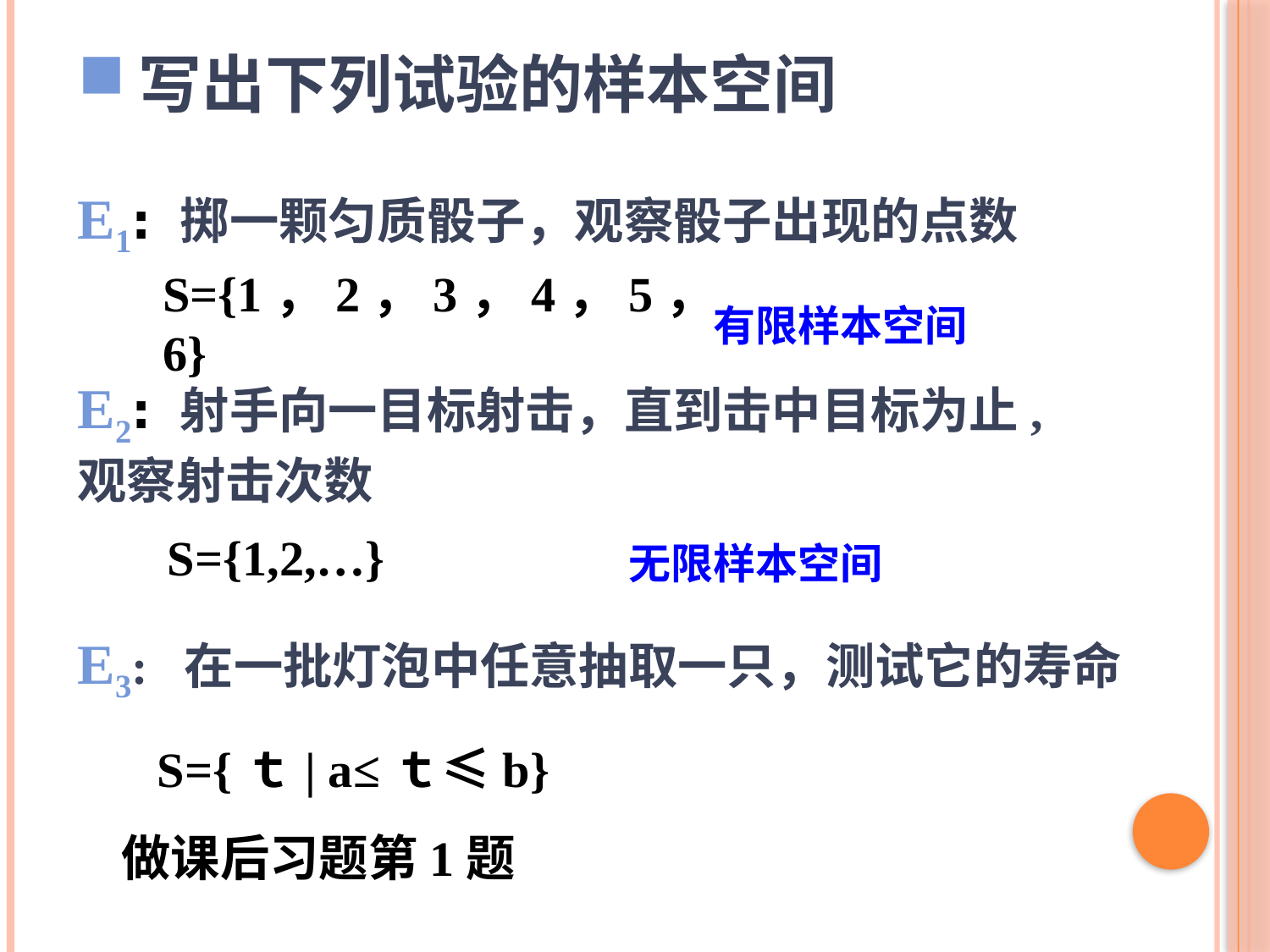

写出下列试验的样本空间
E1: 掷一颗匀质骰子，观察骰子出现的点数
S={1，2，3，4，5，6}
有限样本空间

E2: 射手向一目标射击，直到击中目标为止,观察射击次数
S={1,2,…}
无限样本空间
E3:  在一批灯泡中任意抽取一只，测试它的寿命
S={ｔ| a≤ｔ≤b}

做课后习题第1题